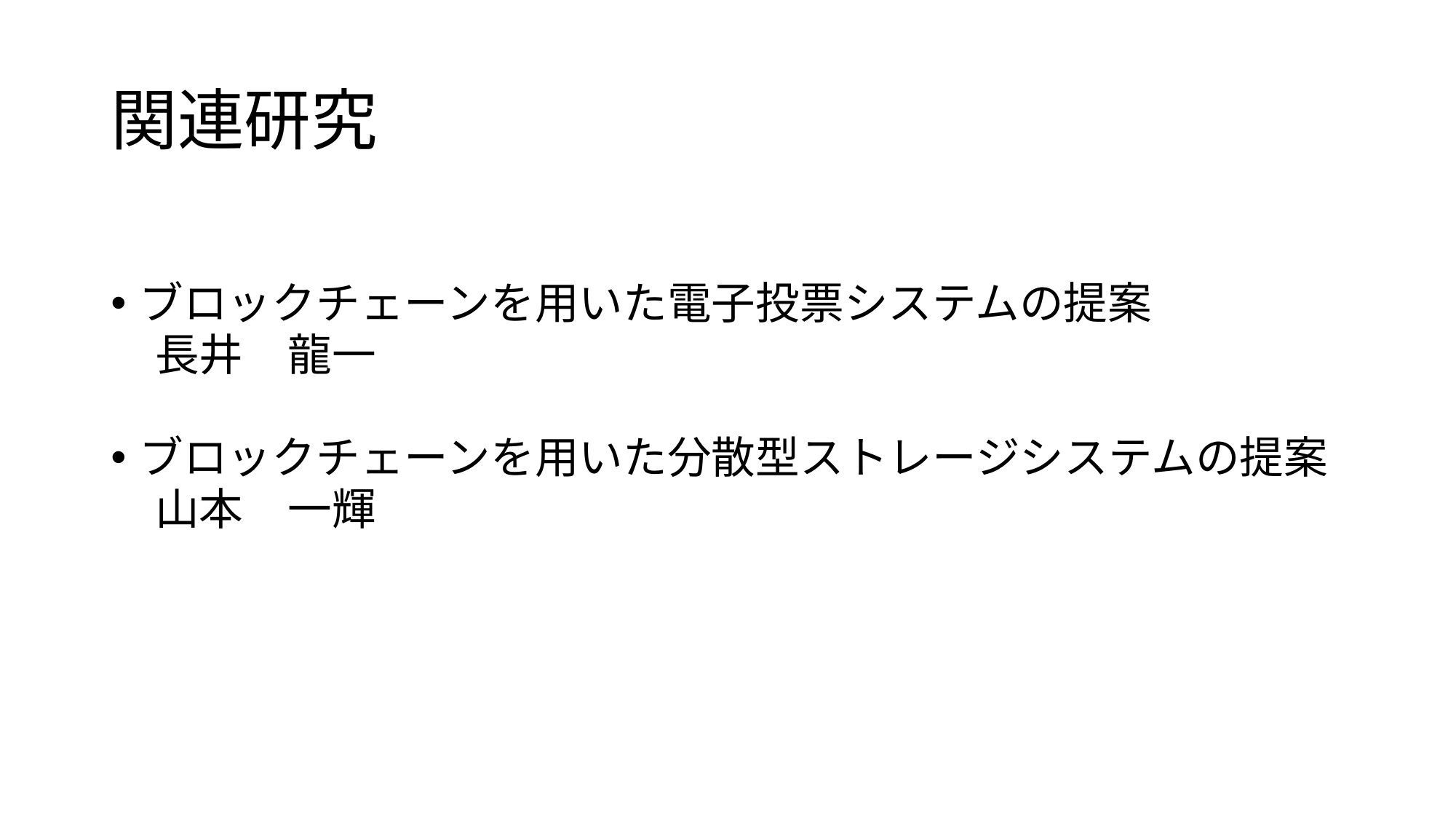

# 関連研究

ブロックチェーンを用いた電子投票システムの提案
　長井　龍一

ブロックチェーンを用いた分散型ストレージシステムの提案
　山本　一輝